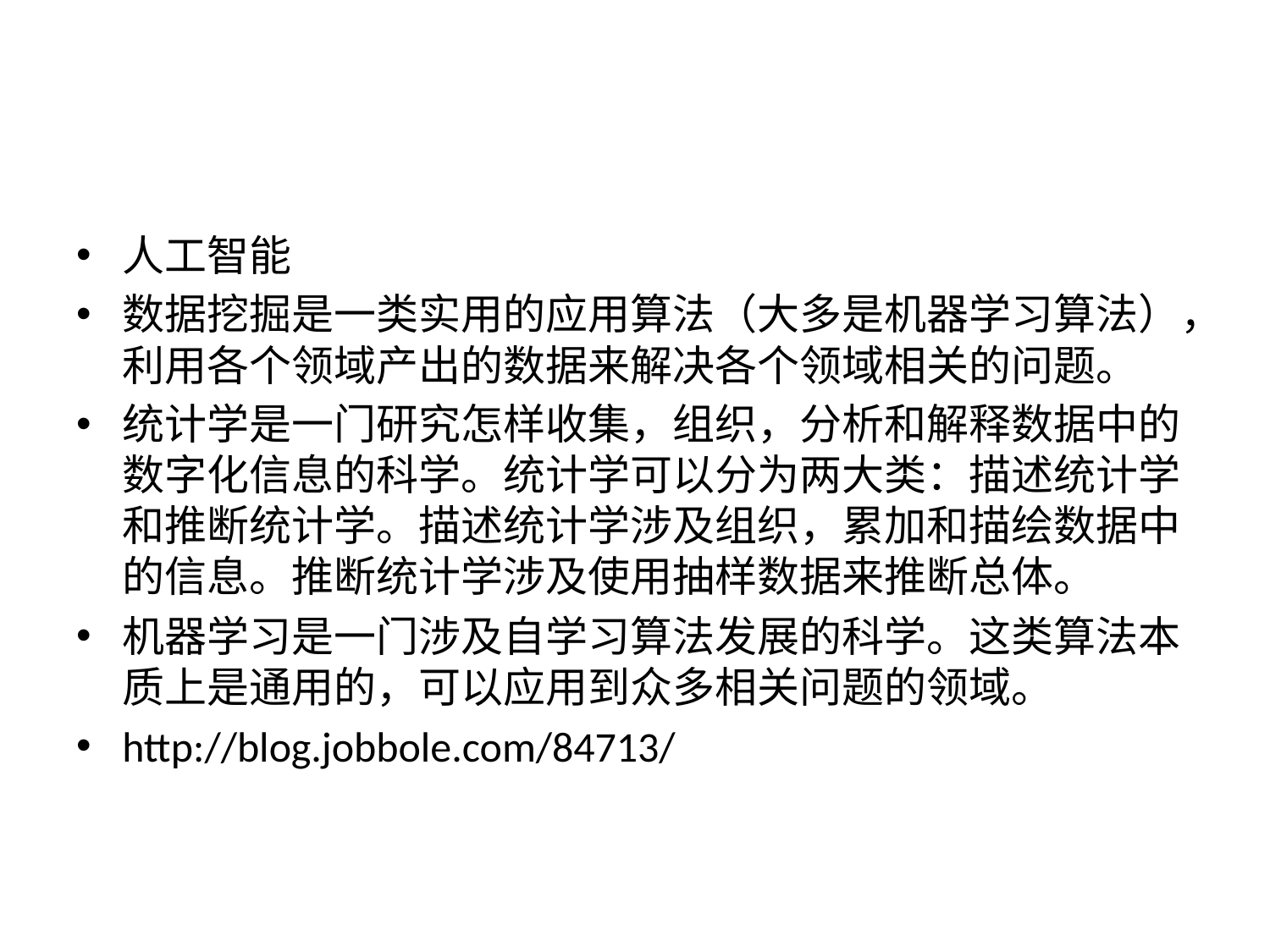

#
人工智能
数据挖掘是一类实用的应用算法（大多是机器学习算法），利用各个领域产出的数据来解决各个领域相关的问题。
统计学是一门研究怎样收集，组织，分析和解释数据中的数字化信息的科学。统计学可以分为两大类：描述统计学和推断统计学。描述统计学涉及组织，累加和描绘数据中的信息。推断统计学涉及使用抽样数据来推断总体。
机器学习是一门涉及自学习算法发展的科学。这类算法本质上是通用的，可以应用到众多相关问题的领域。
http://blog.jobbole.com/84713/